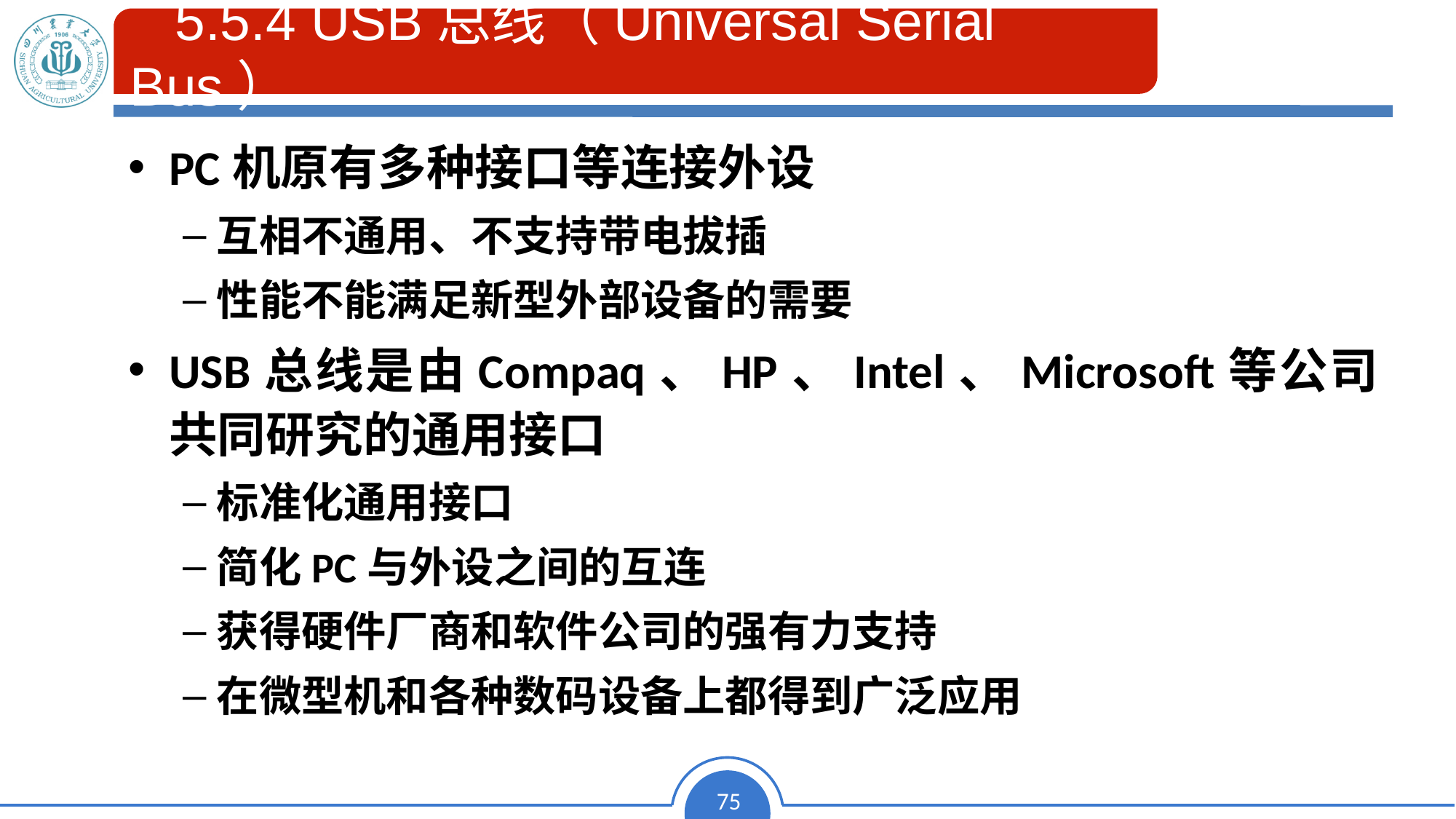

5.5.4 USB总线（Universal Serial Bus）
# 5.5.4 USB总线（Universal Serial Bus）
PC机原有多种接口等连接外设
互相不通用、不支持带电拔插
性能不能满足新型外部设备的需要
USB总线是由Compaq、HP、Intel、Microsoft等公司共同研究的通用接口
标准化通用接口
简化PC与外设之间的互连
获得硬件厂商和软件公司的强有力支持
在微型机和各种数码设备上都得到广泛应用